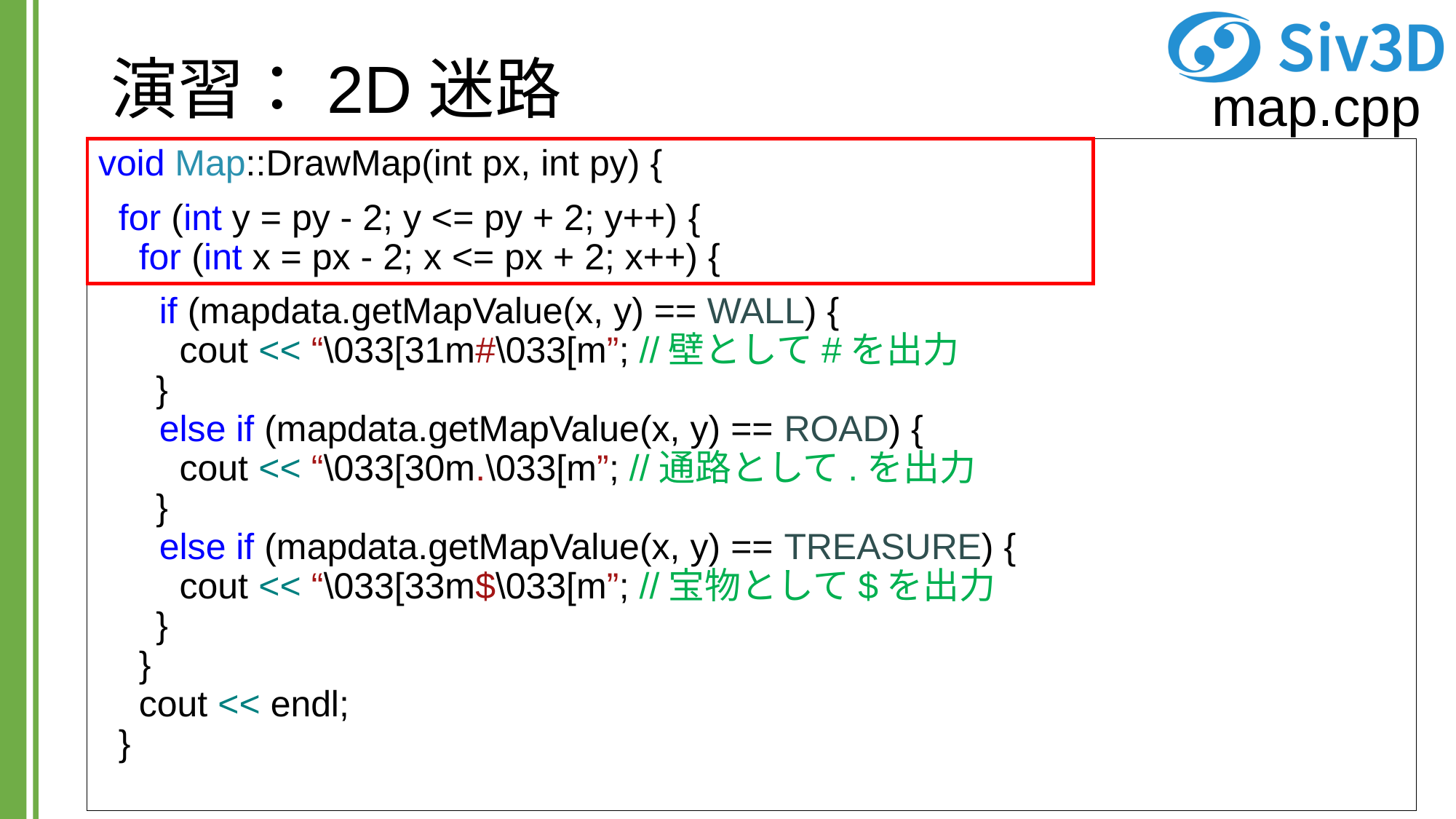

# 演習：2D迷路
map.cpp

void Map::DrawMap(int px, int py) {
  for (int y = py - 2; y <= py + 2; y++) {
    for (int x = px - 2; x <= px + 2; x++) {
      if (mapdata.getMapValue(x, y) == WALL) {
        cout << “\033[31m#\033[m”; //壁として#を出力
      }
      else if (mapdata.getMapValue(x, y) == ROAD) {
        cout << “\033[30m.\033[m”; //通路として.を出力
      }
      else if (mapdata.getMapValue(x, y) == TREASURE) {
        cout << “\033[33m$\033[m”; //宝物として$を出力
      }
    }
    cout << endl;
  }